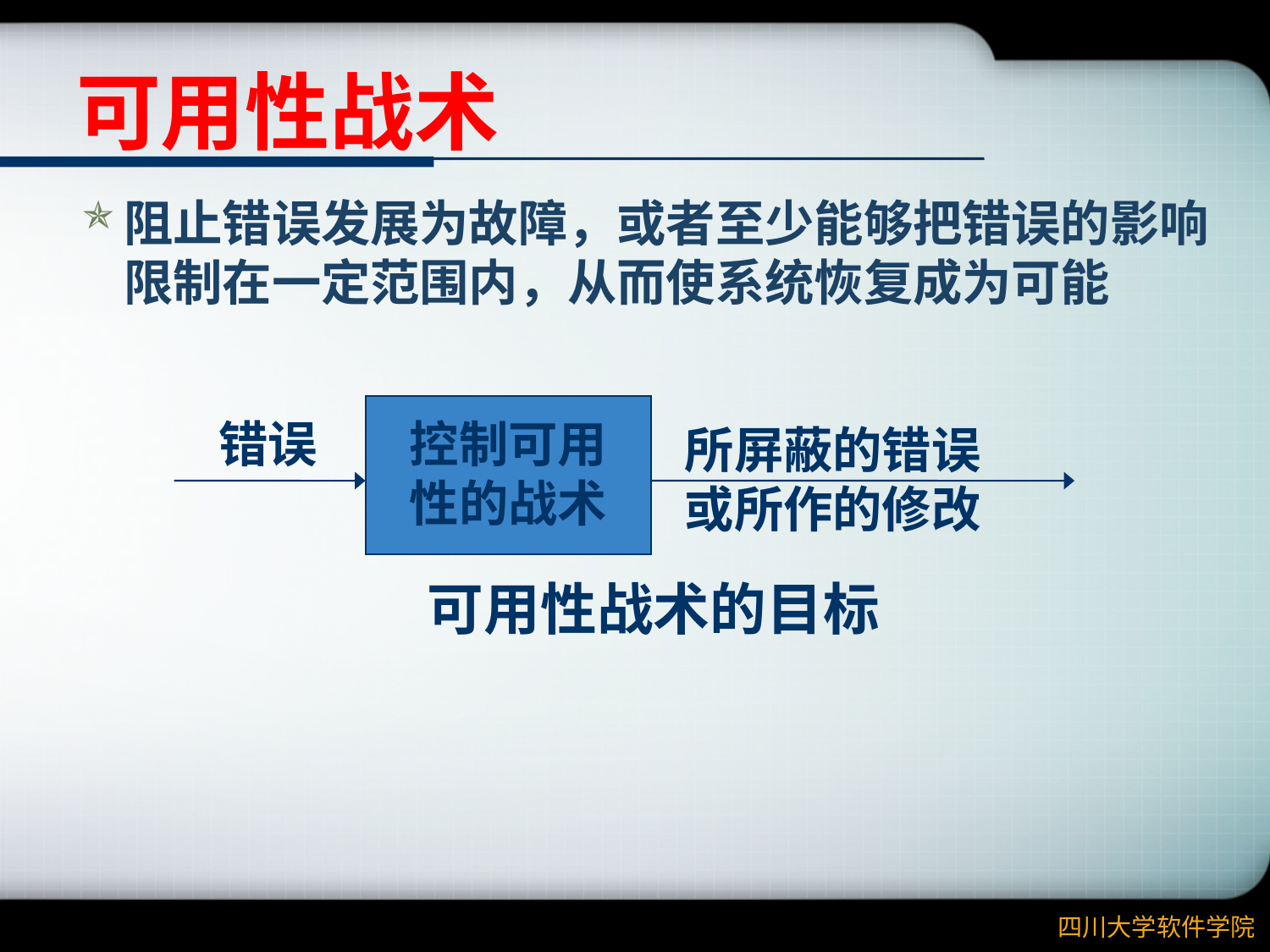

# 可用性战术
阻止错误发展为故障，或者至少能够把错误的影响限制在一定范围内，从而使系统恢复成为可能

控制可用性的战术
错误
所屏蔽的错误或所作的修改

可用性战术的目标